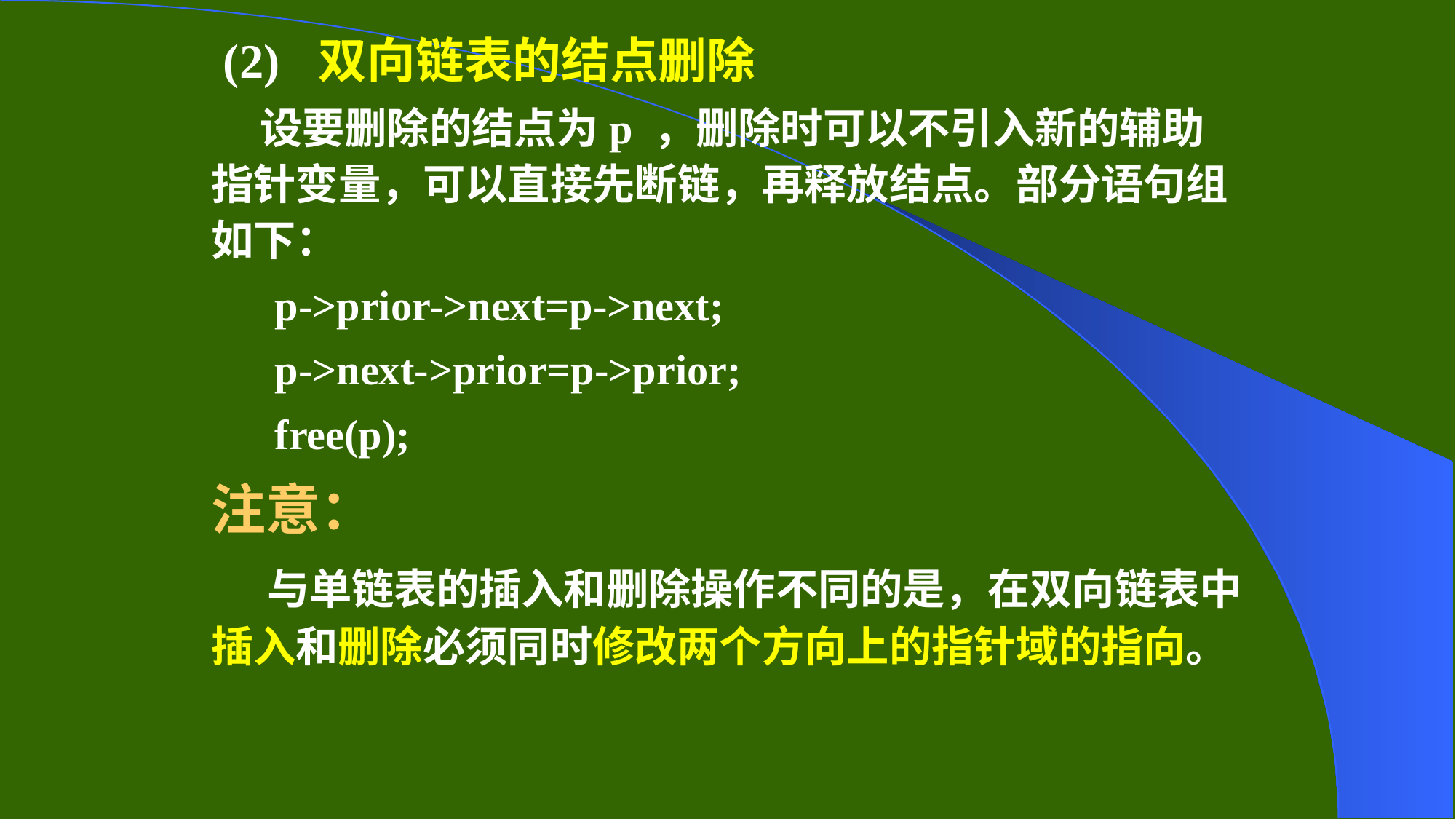

# (2)  双向链表的结点删除
    设要删除的结点为p ，删除时可以不引入新的辅助指针变量，可以直接先断链，再释放结点。部分语句组如下：
p->prior->next=p->next;
p->next->prior=p->prior;
free(p);
注意：
    与单链表的插入和删除操作不同的是，在双向链表中插入和删除必须同时修改两个方向上的指针域的指向。